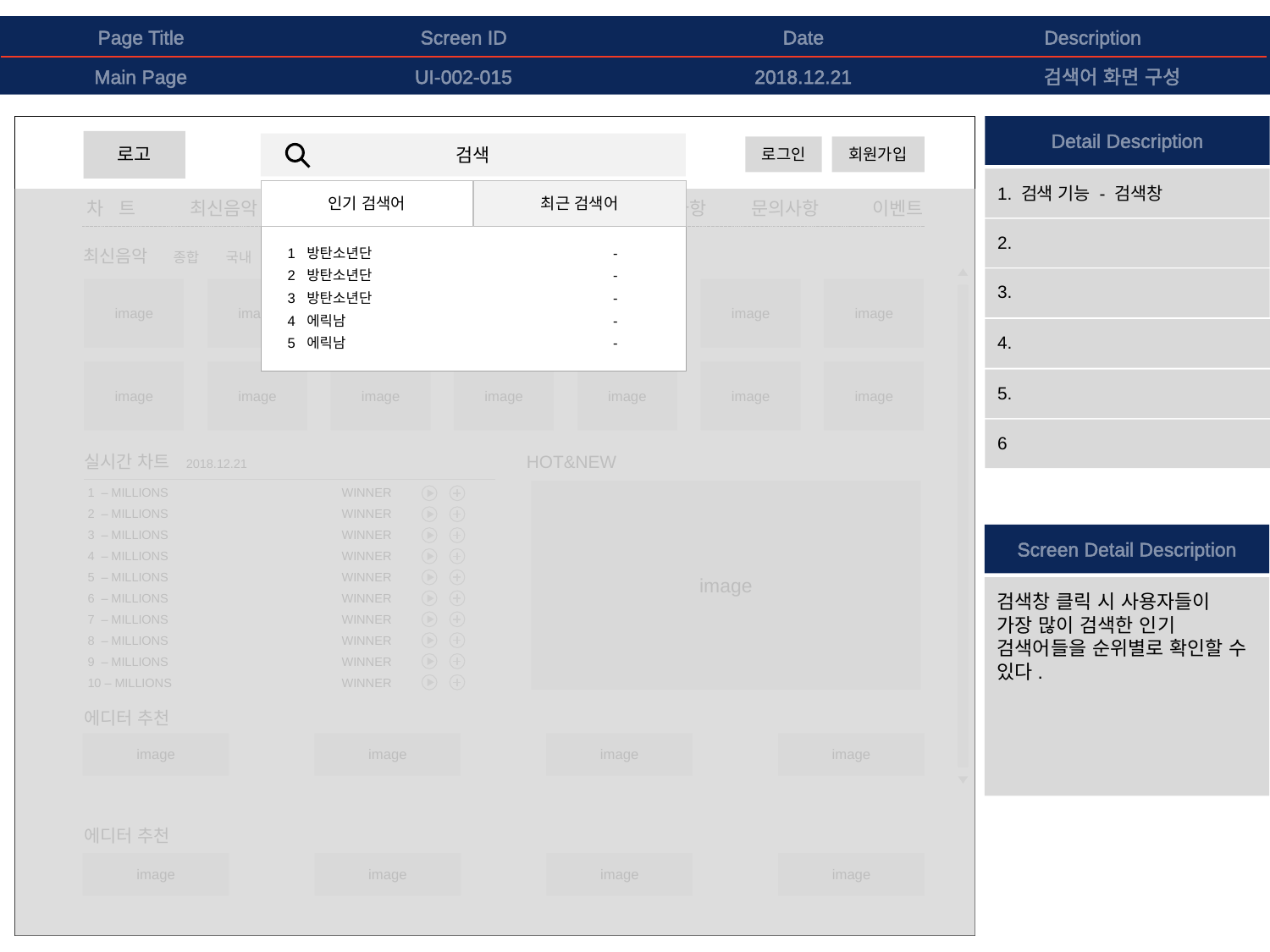

Page Title
Screen ID
Date
Description
Main Page
UI-002-015
2018.12.21
검색어 화면 구성

Detail Description

로고

로그인

회원가입
검색

1. 검색 기능 - 검색창

인기 검색어

최근 검색어

차   트
최신음악
장르음악
음악보기
추   천
공지사항
문의사항
이벤트

2.
1  방탄소년단		                 -
2  방탄소년단		                 -
3  방탄소년단		                 -
4  에릭남		                 -
5  에릭남		                 -
최신음악
종합
국내
국외

3.

image

image

image

image

image

image

image

4.

image

image

image

image

image

image

image

5.

6
실시간 차트
HOT&NEW
2018.12.21
1  – MILLIONS		WINNER

2  – MILLIONS		WINNER

3  – MILLIONS		WINNER

Screen Detail Description

4  – MILLIONS		WINNER

5  – MILLIONS		WINNER
image

검색창 클릭 시 사용자들이
가장 많이 검색한 인기 검색어들을 순위별로 확인할 수 있다.
6  – MILLIONS		WINNER

7  – MILLIONS		WINNER

8  – MILLIONS		WINNER

9  – MILLIONS		WINNER

10 – MILLIONS		WINNER

에디터 추천

image

image

image

image
에디터 추천

image

image

image

image